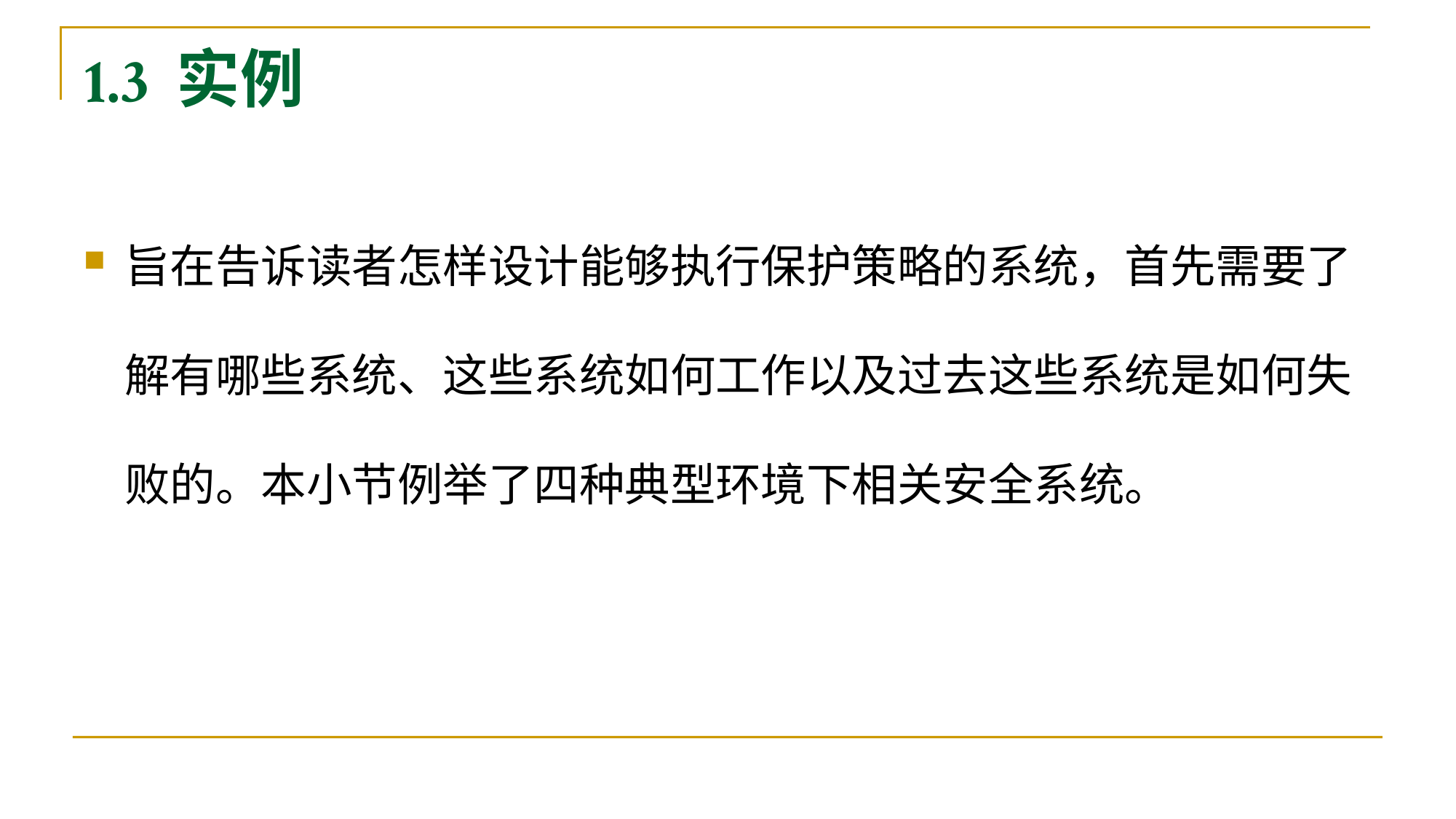

# 1.3 实例
旨在告诉读者怎样设计能够执行保护策略的系统，首先需要了解有哪些系统、这些系统如何工作以及过去这些系统是如何失败的。本小节例举了四种典型环境下相关安全系统。